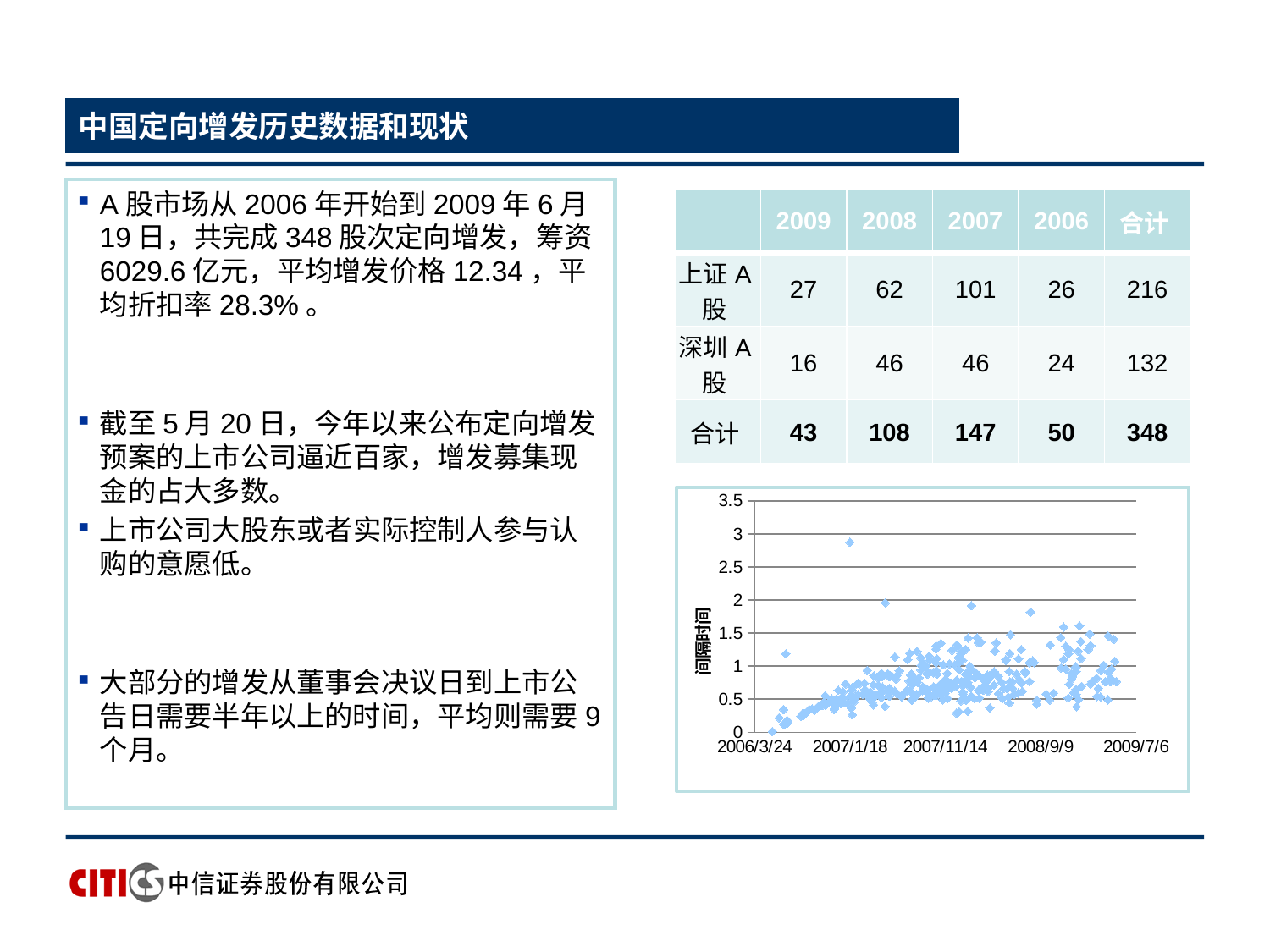

# 中国定向增发历史数据和现状
A股市场从2006年开始到2009年6月19日，共完成348股次定向增发，筹资6029.6亿元，平均增发价格12.34，平均折扣率28.3%。

截至5月20日，今年以来公布定向增发预案的上市公司逼近百家，增发募集现金的占大多数。
上市公司大股东或者实际控制人参与认购的意愿低。

大部分的增发从董事会决议日到上市公告日需要半年以上的时间，平均则需要9个月。
|  | 2009 | 2008 | 2007 | 2006 | 合计 |
| --- | --- | --- | --- | --- | --- |
| 上证A股 | 27 | 62 | 101 | 26 | 216 |
| 深圳A股 | 16 | 46 | 46 | 24 | 132 |
| 合计 | 43 | 108 | 147 | 50 | 348 |

### Chart

| Category | 间隔时间 |
|---|---|